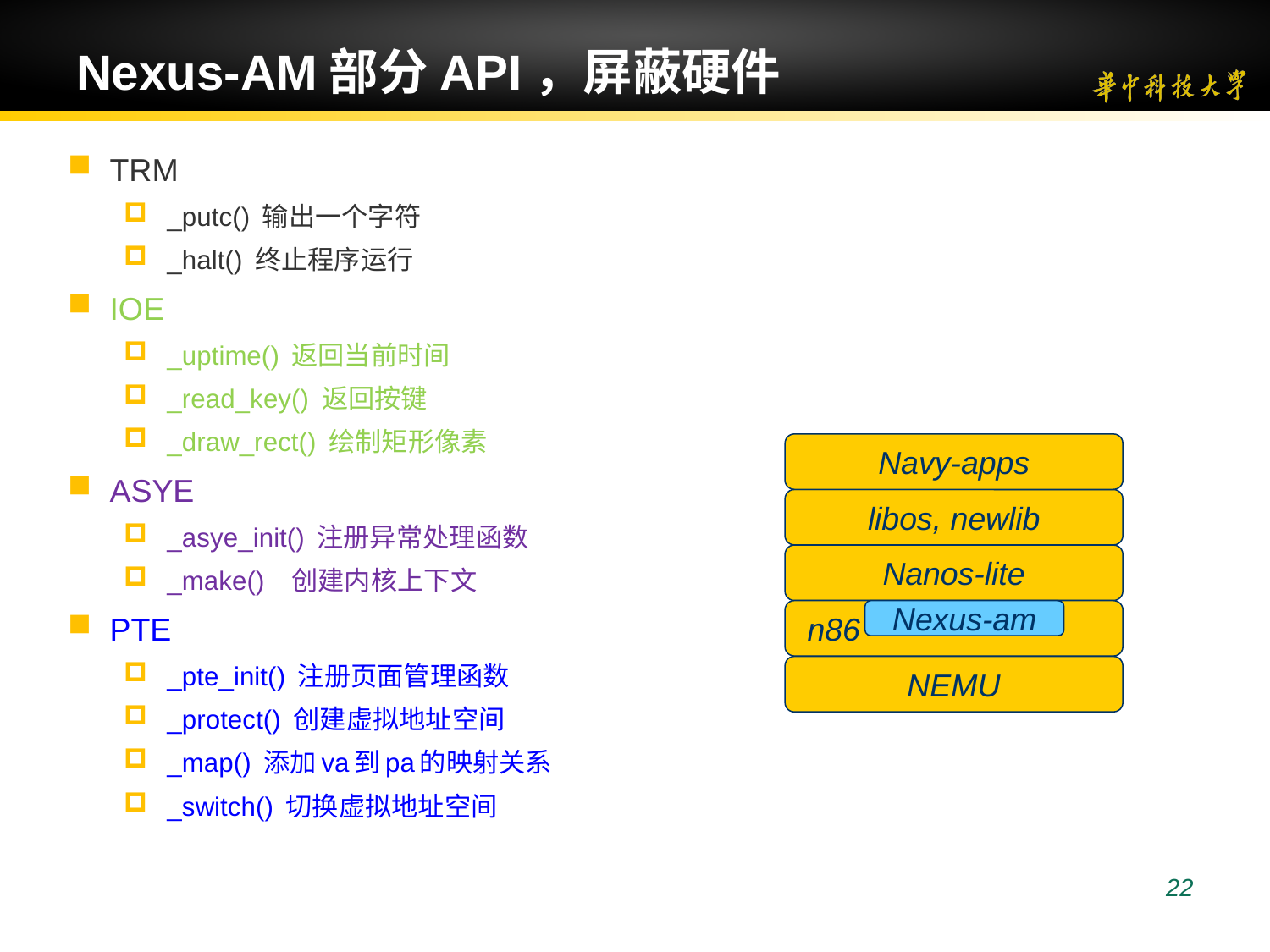

22
# Nexus-AM部分API，屏蔽硬件
TRM
_putc() 输出一个字符
_halt() 终止程序运行
IOE
_uptime() 返回当前时间
_read_key() 返回按键
_draw_rect() 绘制矩形像素
ASYE
_asye_init() 注册异常处理函数
_make()   创建内核上下文
PTE
_pte_init() 注册页面管理函数
_protect() 创建虚拟地址空间
_map() 添加va到pa的映射关系
_switch() 切换虚拟地址空间
Navy-apps
libos, newlib
Nanos-lite
n86
Nexus-am
NEMU